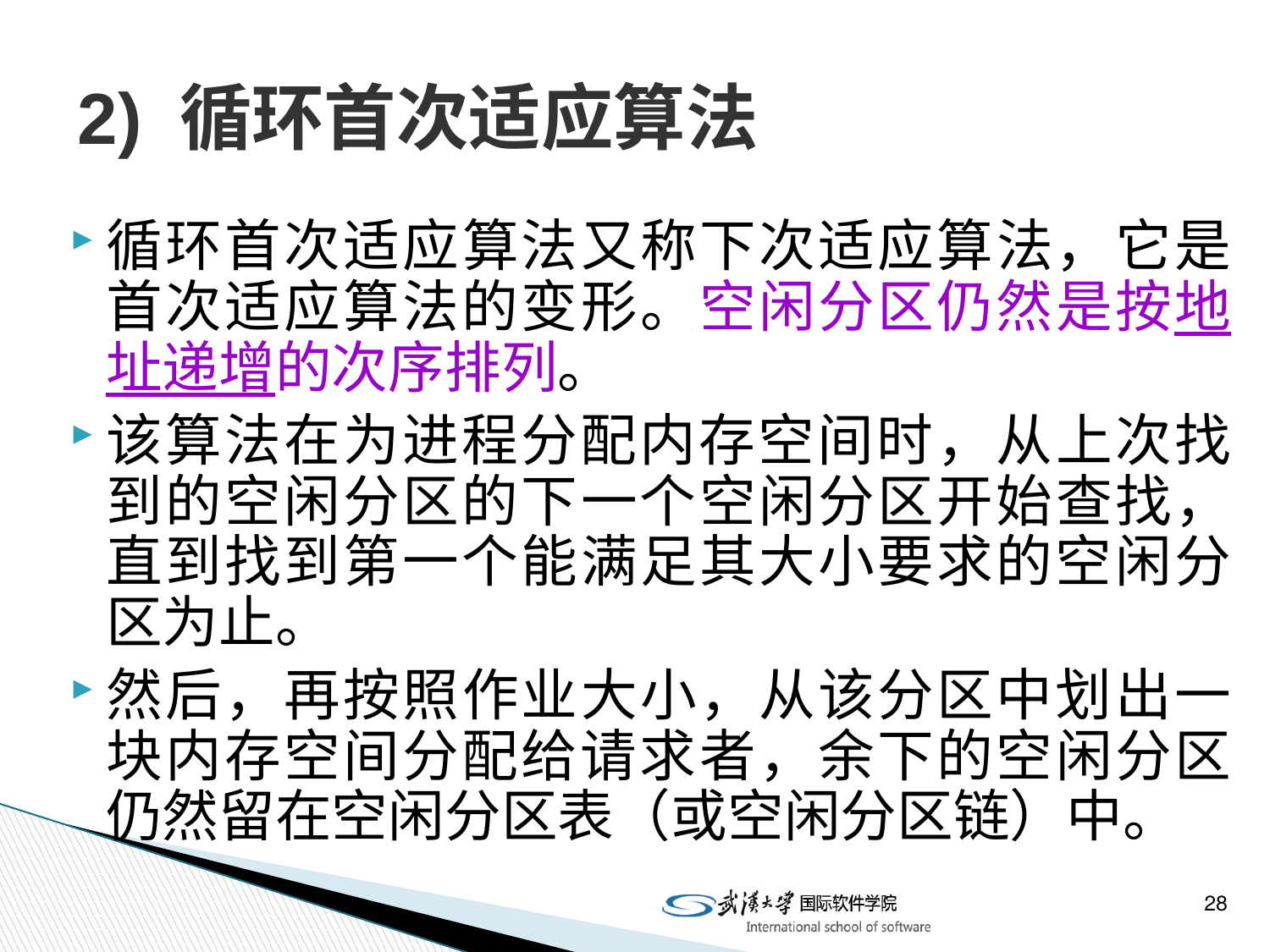

# 2) 循环首次适应算法
循环首次适应算法又称下次适应算法，它是首次适应算法的变形。空闲分区仍然是按地址递增的次序排列。
该算法在为进程分配内存空间时，从上次找到的空闲分区的下一个空闲分区开始查找，直到找到第一个能满足其大小要求的空闲分区为止。
然后，再按照作业大小，从该分区中划出一块内存空间分配给请求者，余下的空闲分区仍然留在空闲分区表（或空闲分区链）中。